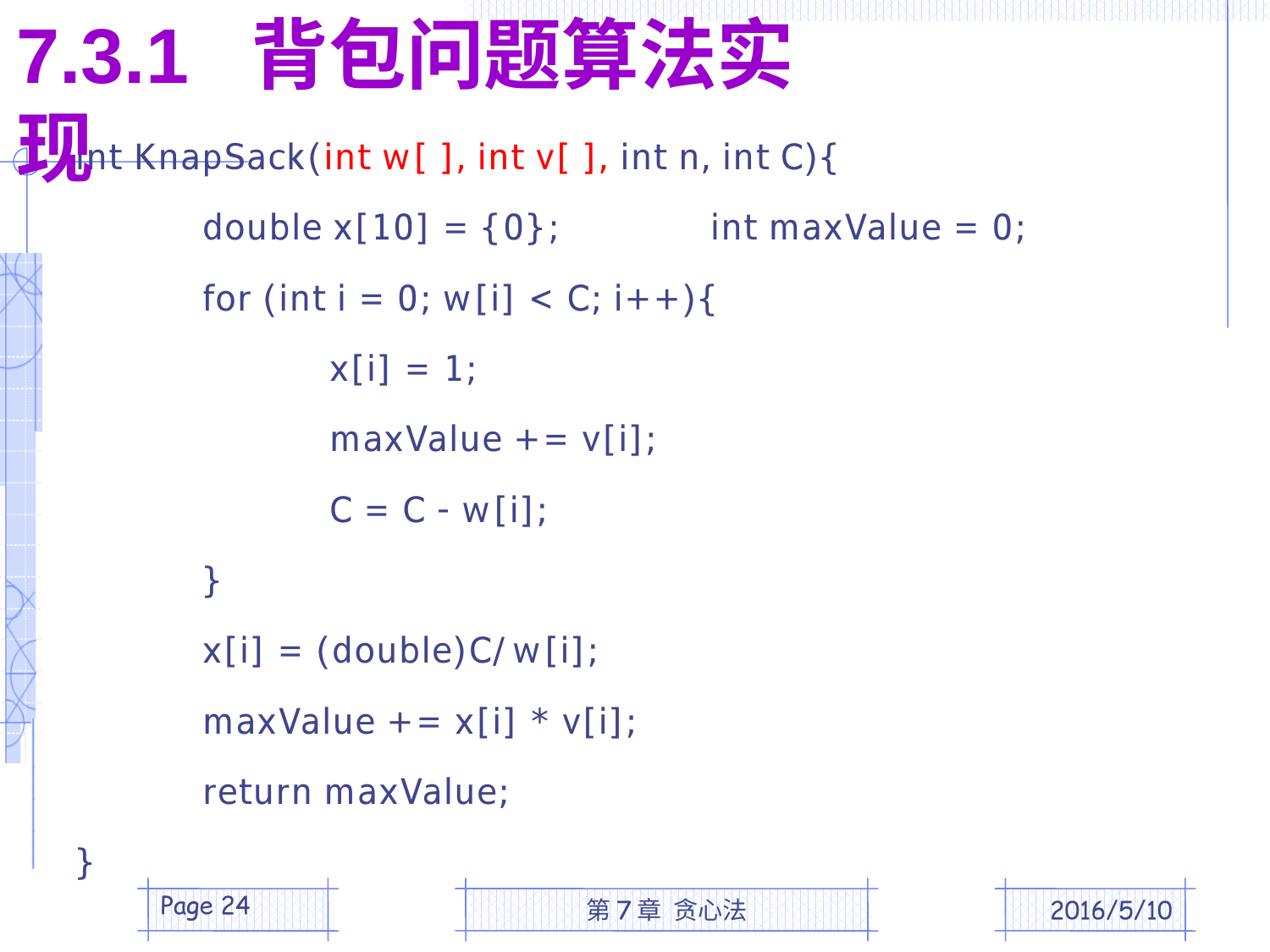

7.3.1  背包问题算法实现
int KnapSack(int w[ ], int v[ ], int n, int C){
	double x[10] = {0}; 		int maxValue = 0;
	for (int i = 0; w[i] < C; i++){
		x[i] = 1;
		maxValue += v[i];
		C = C - w[i];
	}
	x[i] = (double)C/w[i];
	maxValue += x[i] * v[i];
	return maxValue;
}
Page 24
第7章  贪心法
2016/5/10